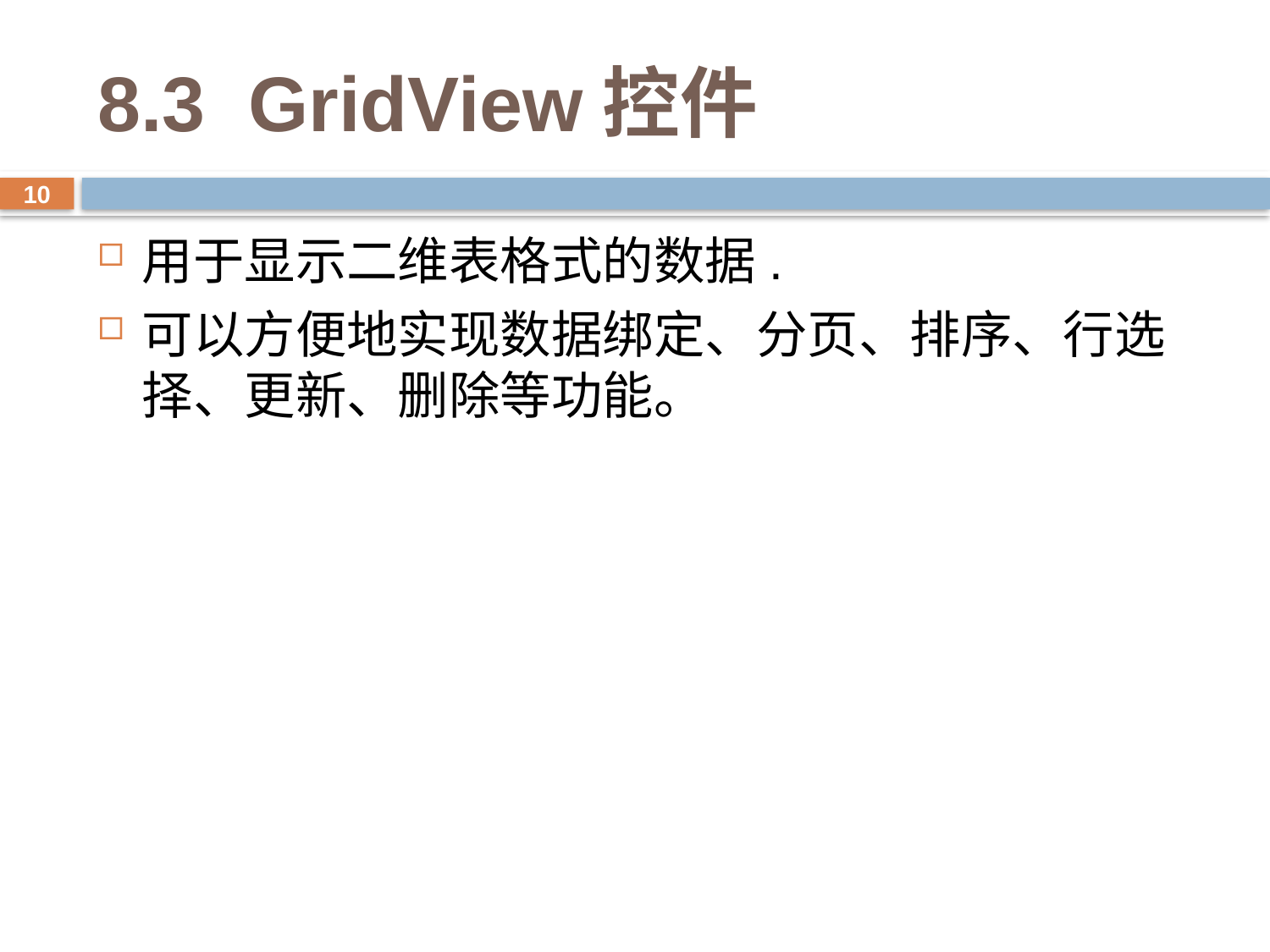

# 8.3  GridView控件
10
用于显示二维表格式的数据.
可以方便地实现数据绑定、分页、排序、行选择、更新、删除等功能。